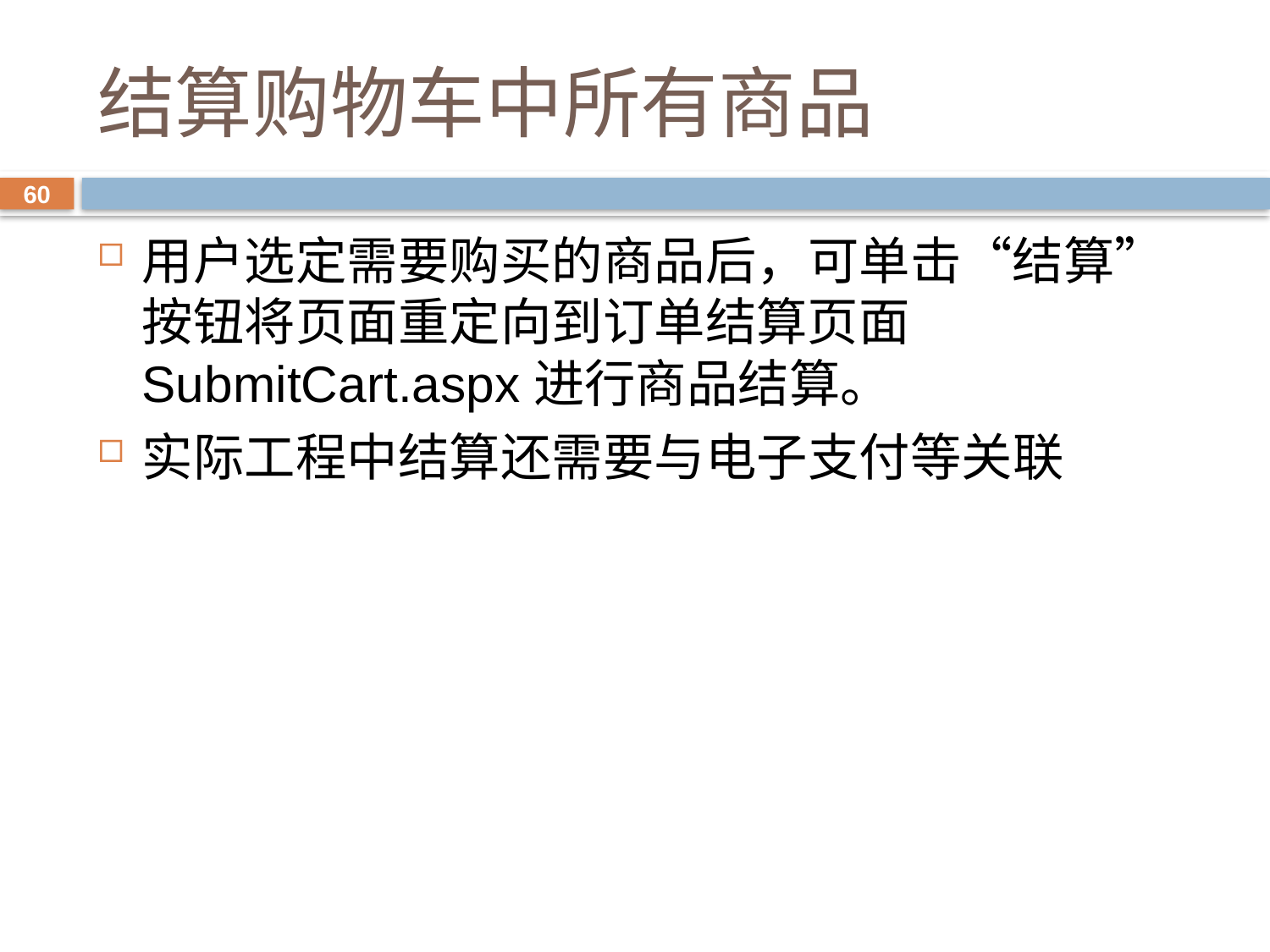

# 结算购物车中所有商品
60
用户选定需要购买的商品后，可单击“结算”按钮将页面重定向到订单结算页面SubmitCart.aspx进行商品结算。
实际工程中结算还需要与电子支付等关联